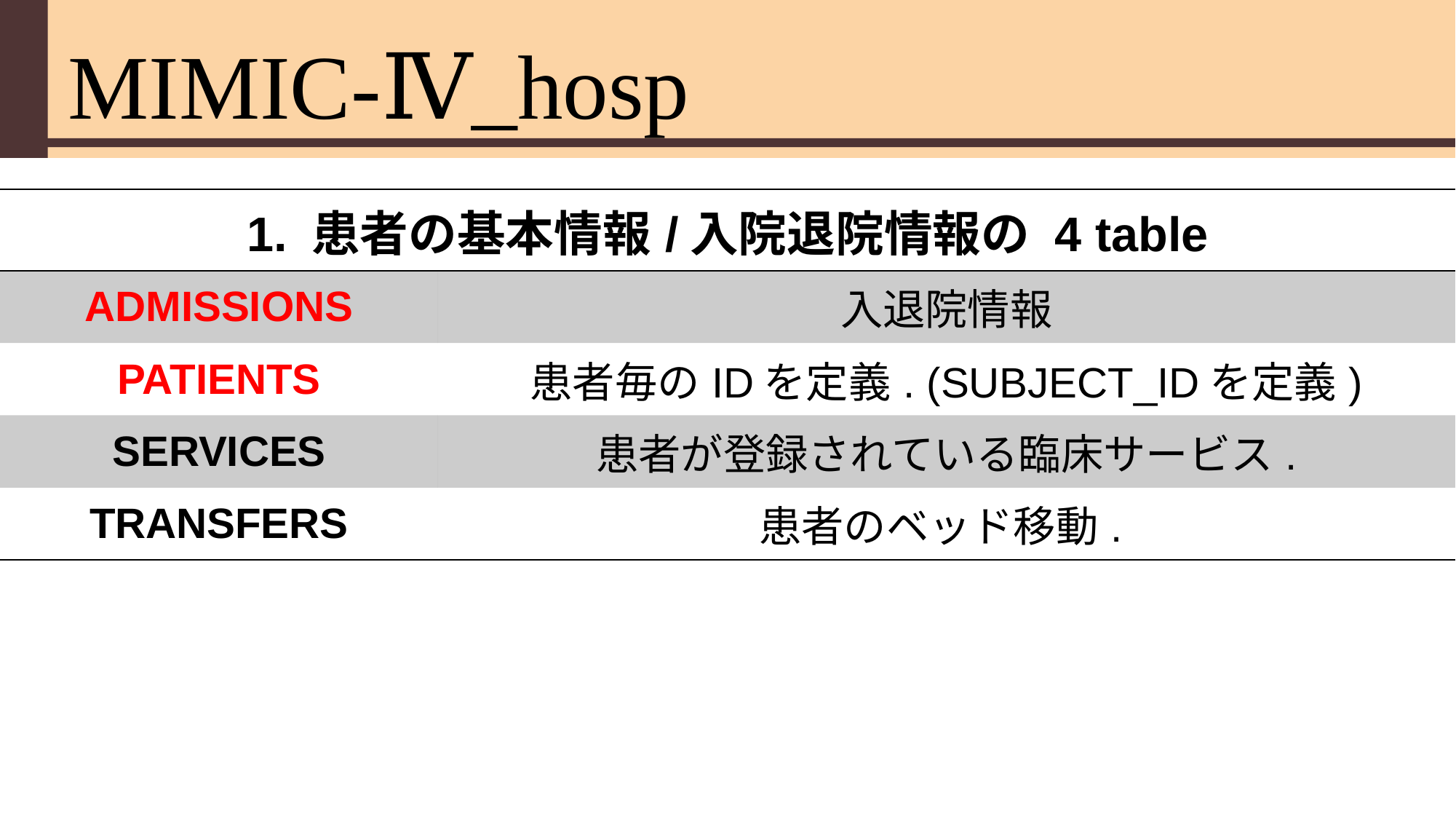

# MIMIC-Ⅳ_hosp
| 1. 患者の基本情報/入院退院情報の 4 table |  |
| --- | --- |
| ADMISSIONS | 入退院情報 |
| PATIENTS | 患者毎のIDを定義. (SUBJECT\_IDを定義) |
| SERVICES | 患者が登録されている臨床サービス. |
| TRANSFERS | 患者のベッド移動. |